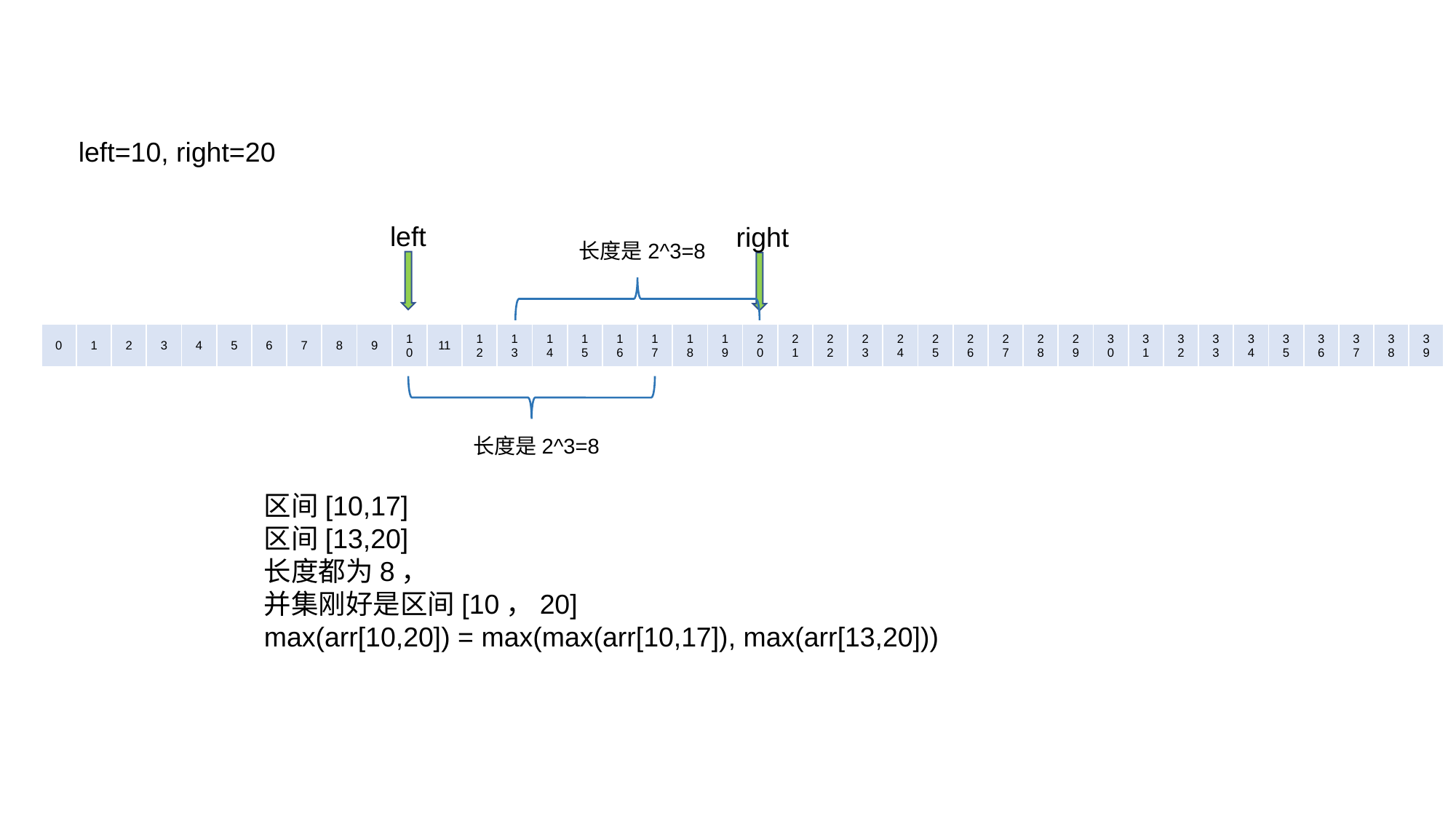

left=10, right=20
left
right

 长度是2^3=8

| 0 | 1 | 2 | 3 | 4 | 5 | 6 | 7 | 8 | 9 | 10 | 11 | 12 | 13 | 14 | 15 | 16 | 17 | 18 | 19 | 20 | 21 | 22 | 23 | 24 | 25 | 26 | 27 | 28 | 29 | 30 | 31 | 32 | 33 | 34 | 35 | 36 | 37 | 38 | 39 |
| --- | --- | --- | --- | --- | --- | --- | --- | --- | --- | --- | --- | --- | --- | --- | --- | --- | --- | --- | --- | --- | --- | --- | --- | --- | --- | --- | --- | --- | --- | --- | --- | --- | --- | --- | --- | --- | --- | --- | --- |

 长度是2^3=8
区间[10,17]
区间[13,20]
长度都为8，
并集刚好是区间[10，20]
max(arr[10,20]) = max(max(arr[10,17]), max(arr[13,20]))